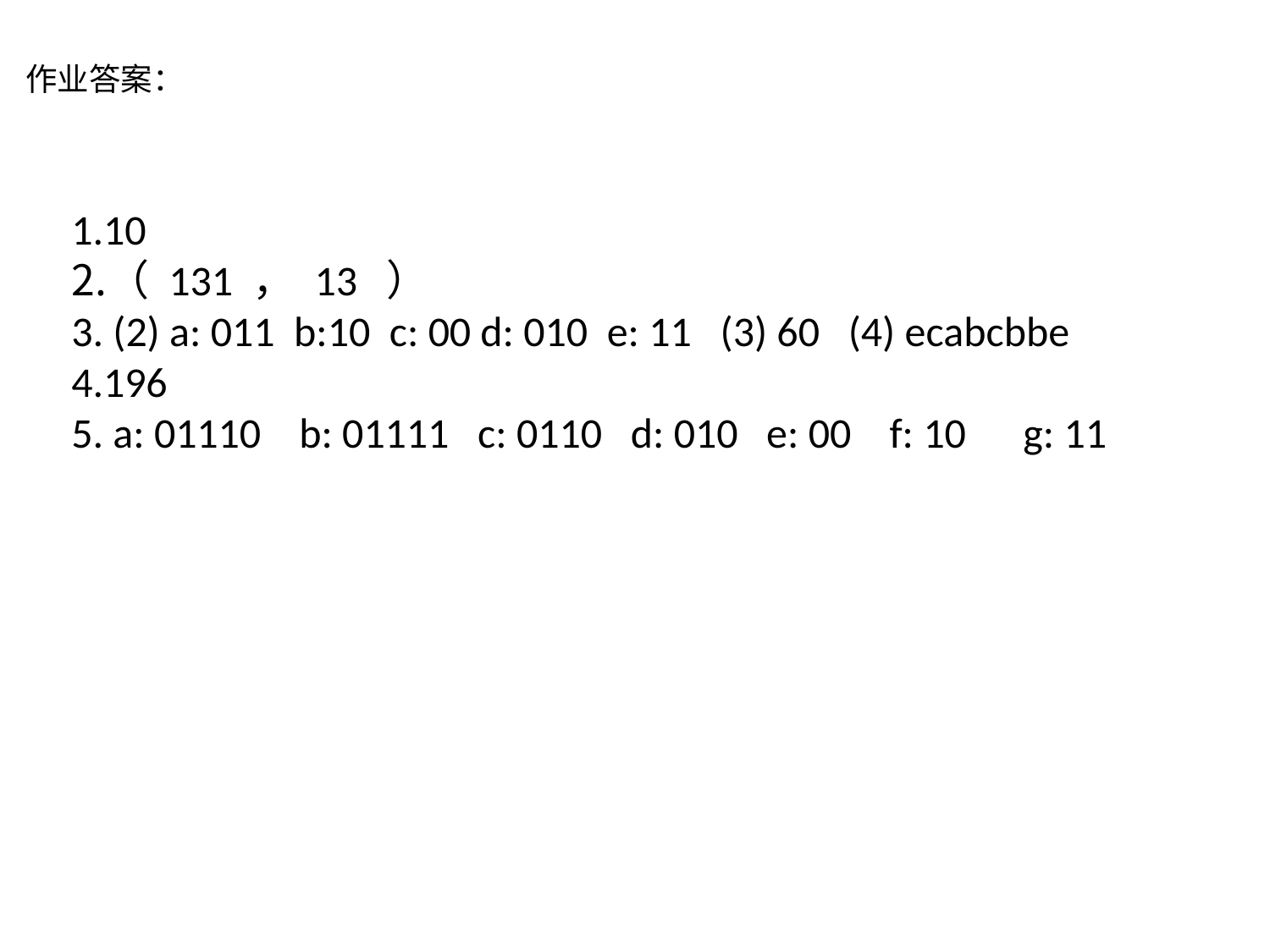

作业答案：
10
（ 131 ， 13  ）
 (2) a: 011  b:10  c: 00 d: 010  e: 11   (3) 60   (4) ecabcbbe
196
 a: 01110    b: 01111   c: 0110   d: 010   e: 00    f: 10      g: 11